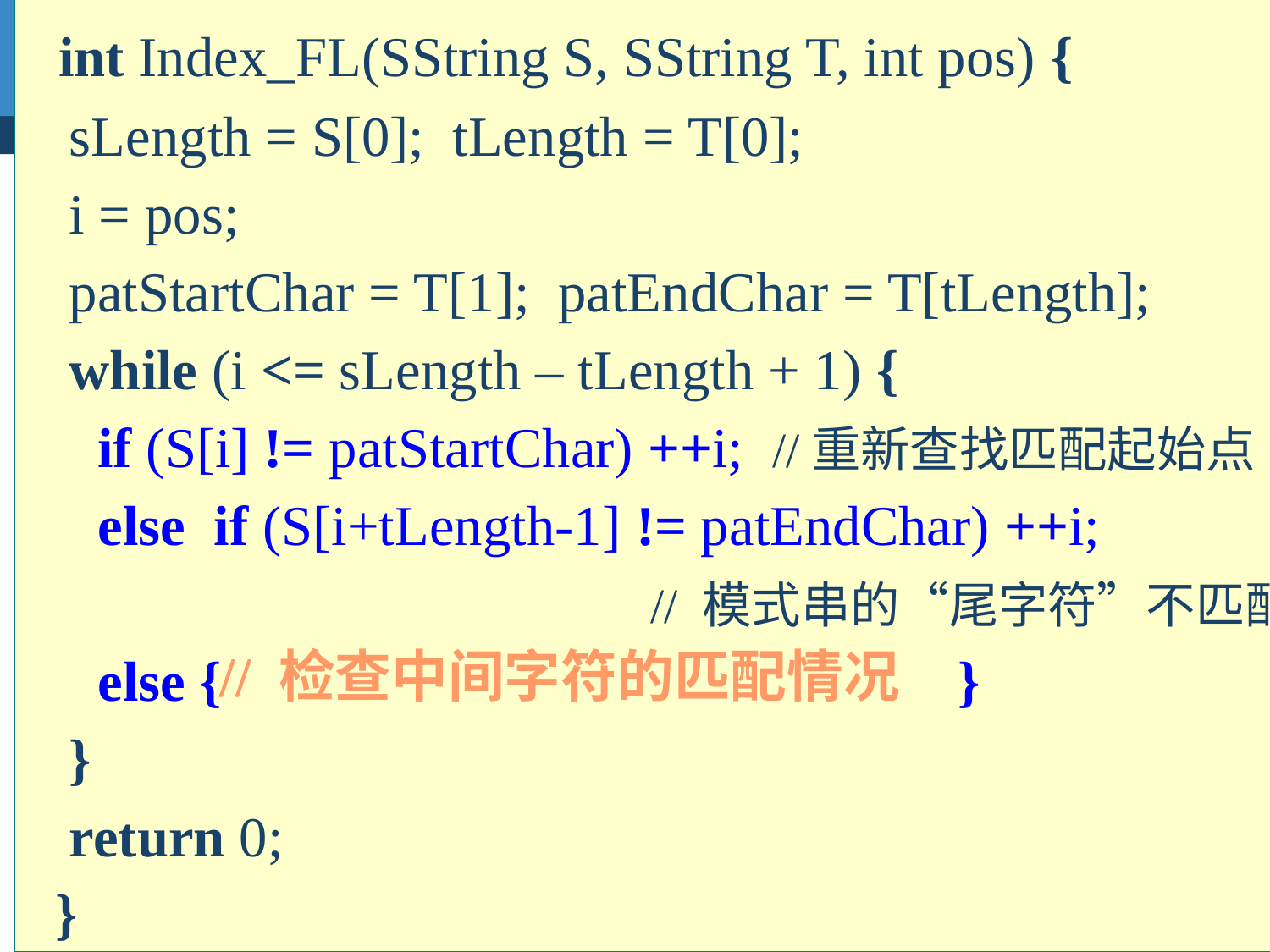

int Index_FL(SString S, SString T, int pos) {
   sLength = S[0];  tLength = T[0];
   i = pos;
   patStartChar = T[1];  patEndChar = T[tLength];
   while (i <= sLength – tLength + 1) {
     if (S[i] != patStartChar) ++i;  //重新查找匹配起始点
     else  if (S[i+tLength-1] != patEndChar) ++i;
                                            // 模式串的“尾字符”不匹配
     else {                                                    }
   }
   return 0;
  }
// 检查中间字符的匹配情况